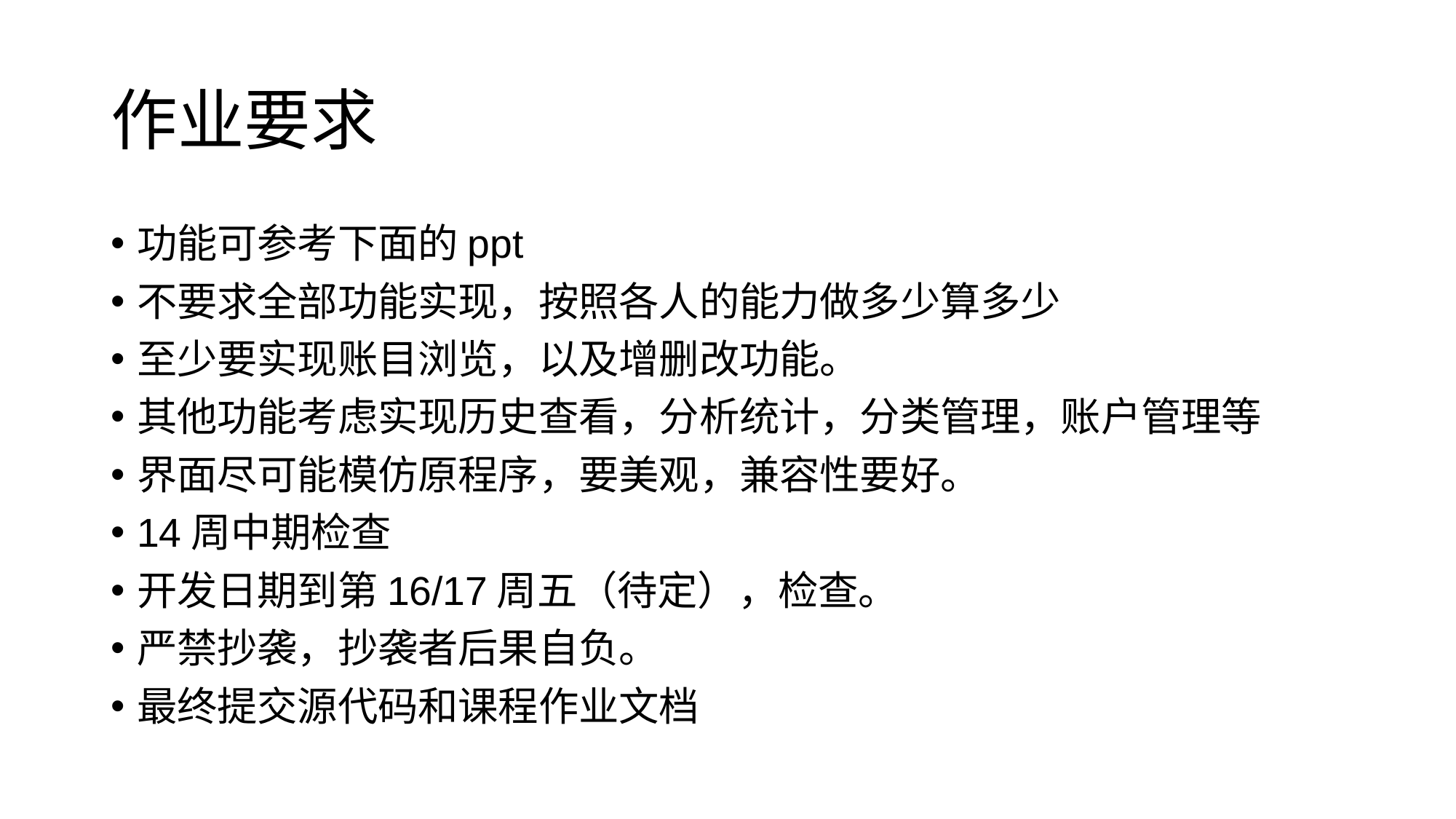

# 作业要求
功能可参考下面的ppt
不要求全部功能实现，按照各人的能力做多少算多少
至少要实现账目浏览，以及增删改功能。
其他功能考虑实现历史查看，分析统计，分类管理，账户管理等
界面尽可能模仿原程序，要美观，兼容性要好。
14周中期检查
开发日期到第16/17周五（待定），检查。
严禁抄袭，抄袭者后果自负。
最终提交源代码和课程作业文档